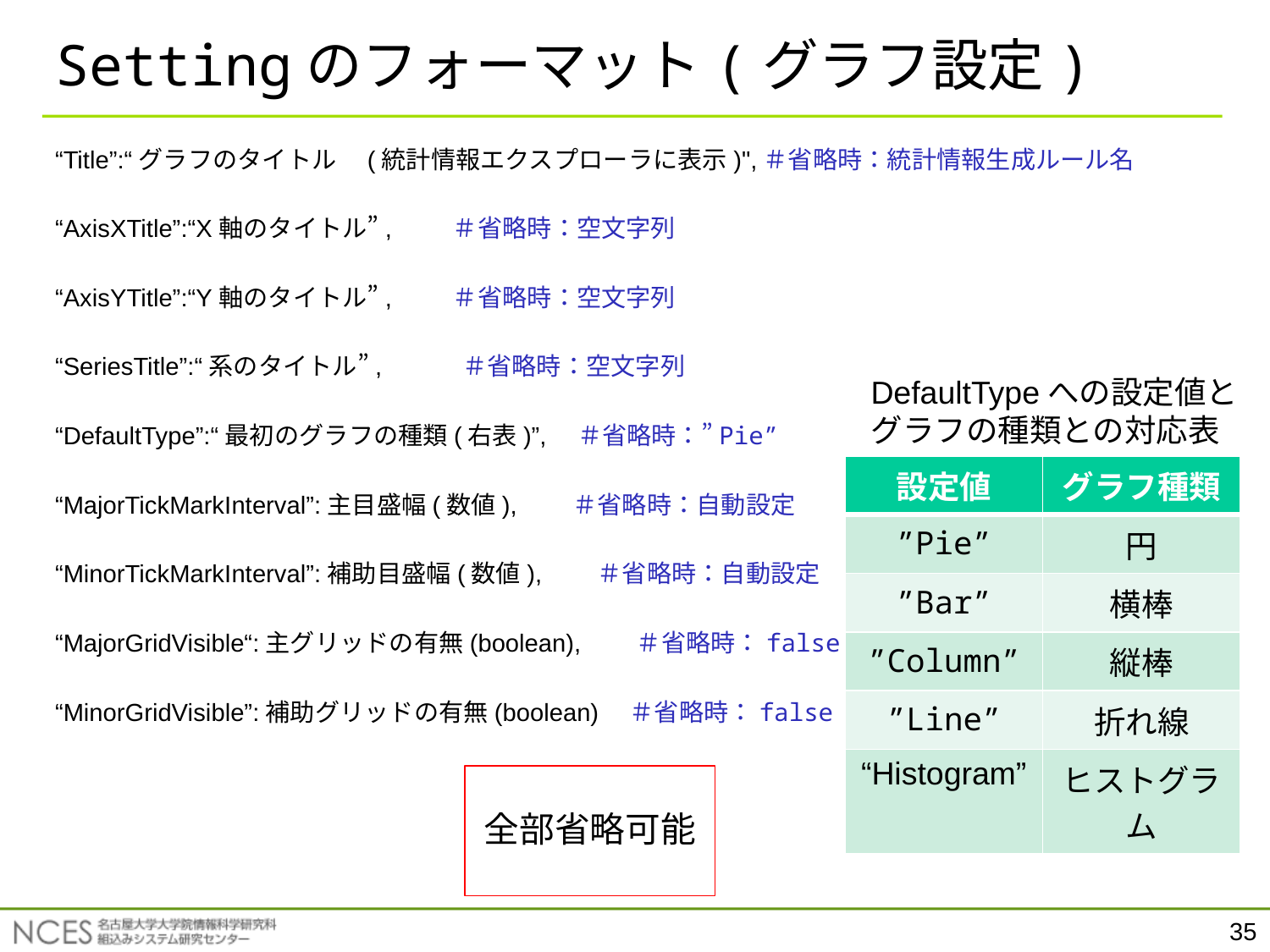

# Settingのフォーマット(グラフ設定)
“Title”:“グラフのタイトル　(統計情報エクスプローラに表示)",＃省略時：統計情報生成ルール名

“AxisXTitle”:“X軸のタイトル”,　　 ＃省略時：空文字列

“AxisYTitle”:“Y軸のタイトル”,　　 ＃省略時：空文字列

“SeriesTitle”:“系のタイトル”,　　　＃省略時：空文字列

“DefaultType”:“最初のグラフの種類(右表)”,　＃省略時：”Pie”

“MajorTickMarkInterval”:主目盛幅(数値),　　＃省略時：自動設定

“MinorTickMarkInterval”:補助目盛幅(数値),　　＃省略時：自動設定

“MajorGridVisible“:主グリッドの有無(boolean),　　＃省略時：false (なし)

“MinorGridVisible”:補助グリッドの有無(boolean)　＃省略時：false (なし)
DefaultTypeへの設定値と
グラフの種類との対応表
| 設定値 | グラフ種類 |
| --- | --- |
| ”Pie” | 円 |
| ”Bar” | 横棒 |
| ”Column” | 縦棒 |
| ”Line” | 折れ線 |
| “Histogram” | ヒストグラム |
全部省略可能
35